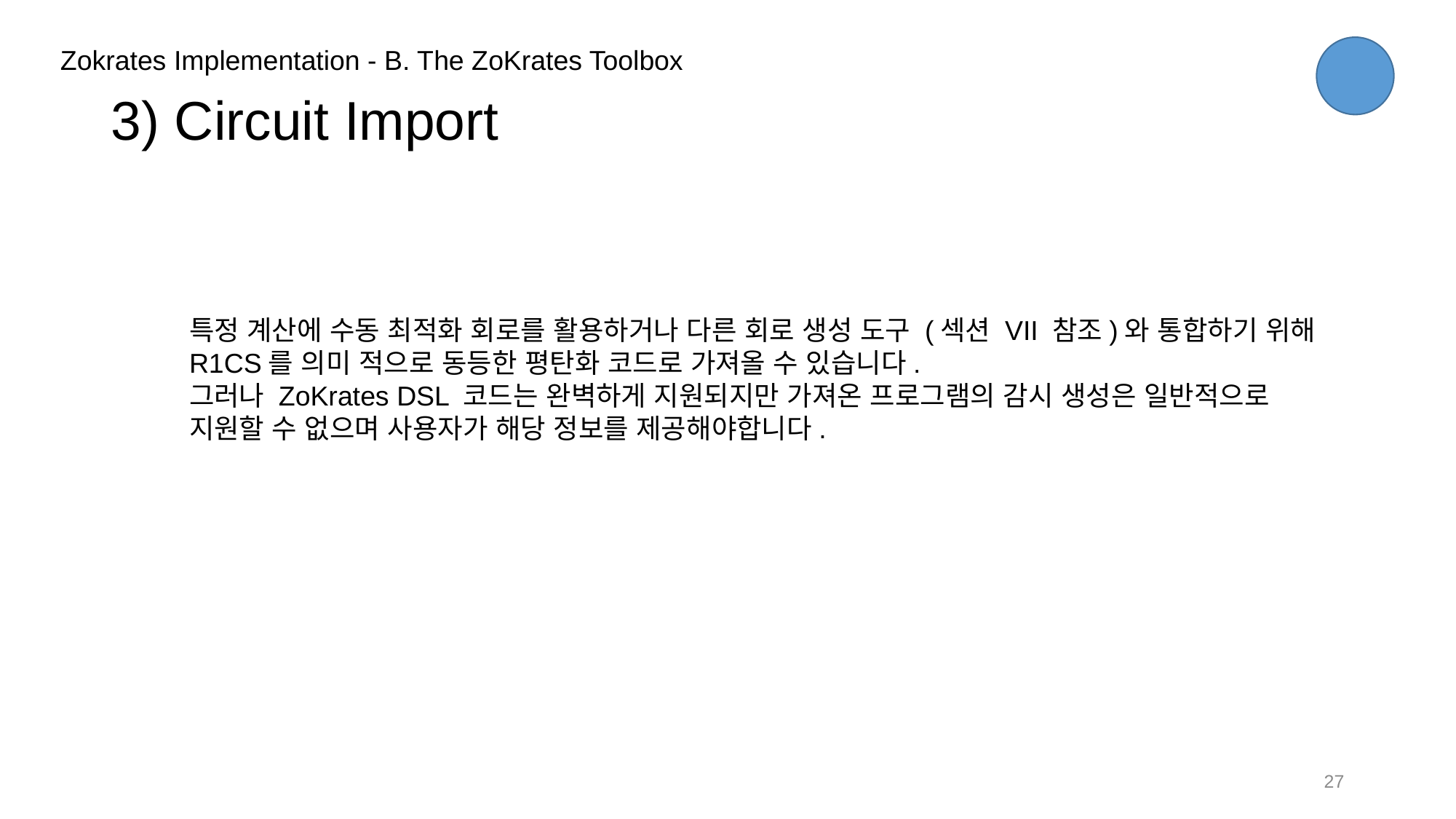

Zokrates Implementation - B. The ZoKrates Toolbox

# 3) Circuit Import
특정 계산에 수동 최적화 회로를 활용하거나 다른 회로 생성 도구 (섹션 VII 참조)와 통합하기 위해 R1CS를 의미 적으로 동등한 평탄화 코드로 가져올 수 있습니다.
그러나 ZoKrates DSL 코드는 완벽하게 지원되지만 가져온 프로그램의 감시 생성은 일반적으로 지원할 수 없으며 사용자가 해당 정보를 제공해야합니다.
27